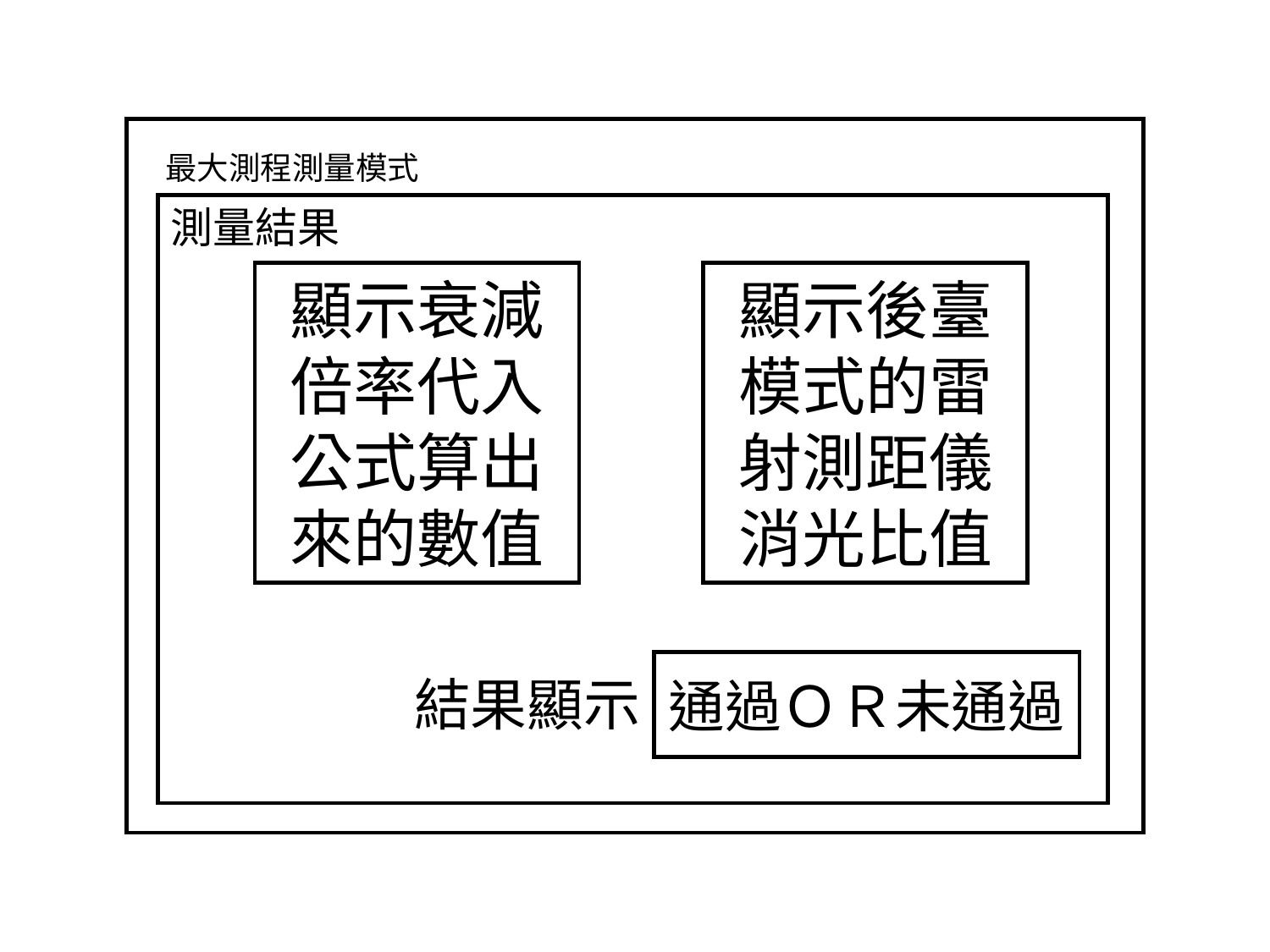

測量模式
最大測程測量模式
測量結果
顯示衰減倍率代入公式算出來的數值
顯示後臺模式的雷射測距儀消光比值
通過ＯＲ未通過
結果顯示